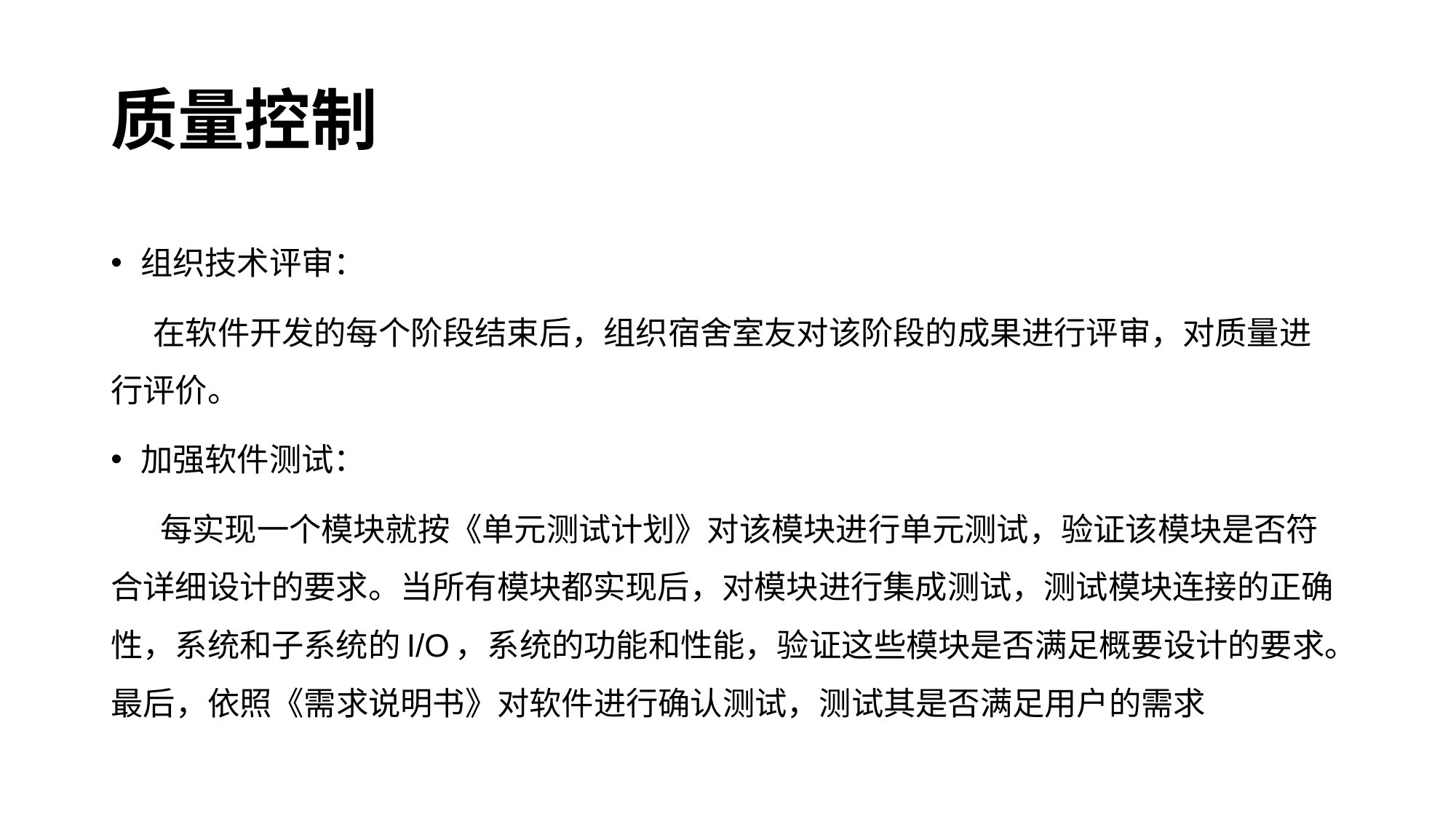

# 质量控制
组织技术评审：
     在软件开发的每个阶段结束后，组织宿舍室友对该阶段的成果进行评审，对质量进行评价。
加强软件测试：
      每实现一个模块就按《单元测试计划》对该模块进行单元测试，验证该模块是否符合详细设计的要求。当所有模块都实现后，对模块进行集成测试，测试模块连接的正确性，系统和子系统的I/O，系统的功能和性能，验证这些模块是否满足概要设计的要求。最后，依照《需求说明书》对软件进行确认测试，测试其是否满足用户的需求